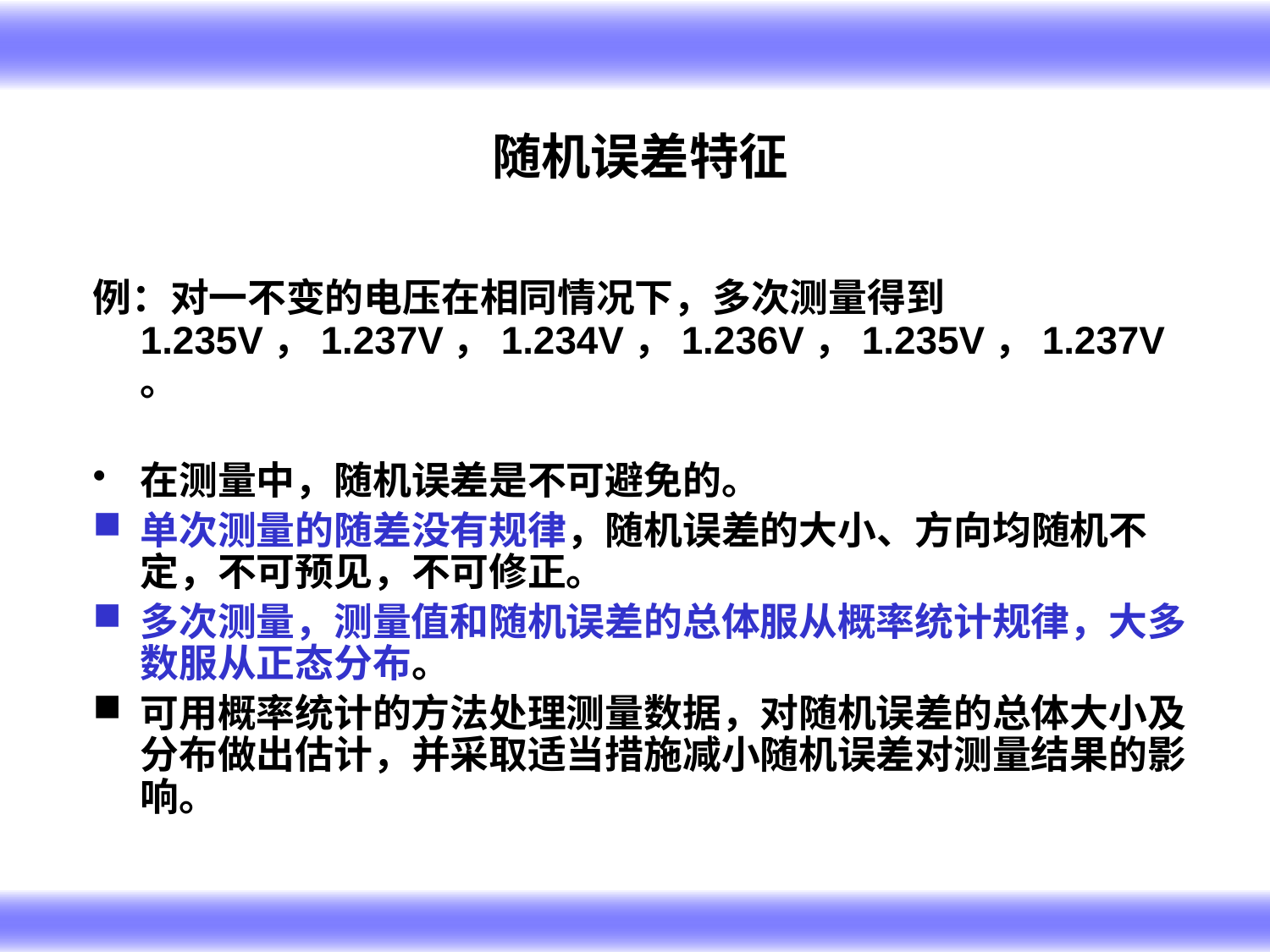

# 随机误差特征

例：对一不变的电压在相同情况下，多次测量得到 1.235V，1.237V，1.234V，1.236V，1.235V，1.237V。

在测量中，随机误差是不可避免的。
单次测量的随差没有规律，随机误差的大小、方向均随机不定，不可预见，不可修正。
多次测量，测量值和随机误差的总体服从概率统计规律，大多数服从正态分布。
可用概率统计的方法处理测量数据，对随机误差的总体大小及分布做出估计，并采取适当措施减小随机误差对测量结果的影响。
37